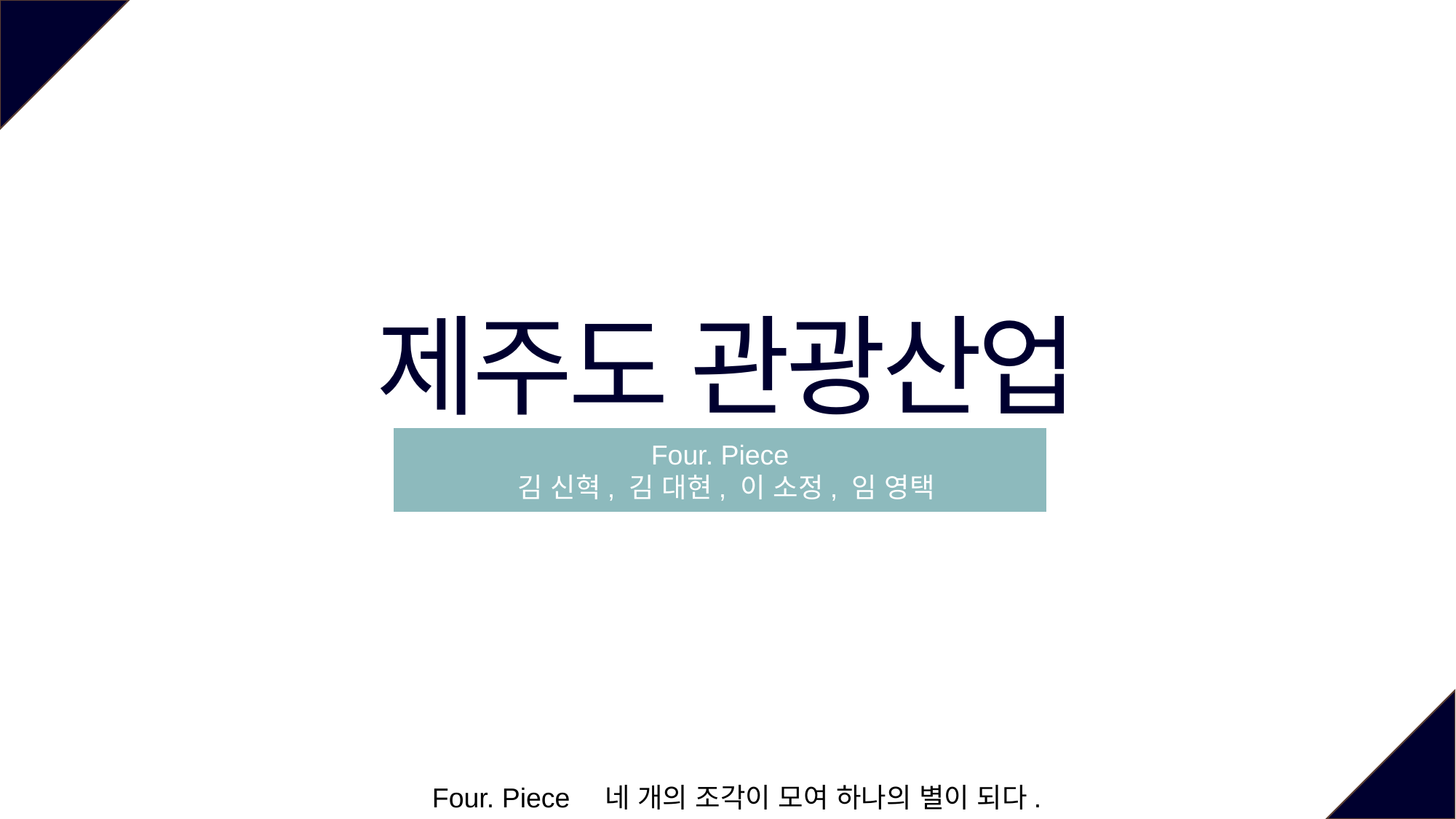

제주도 관광산업
Four. Piece
 김 신혁, 김 대현, 이 소정, 임 영택
Four. Piece
네 개의 조각이 모여 하나의 별이 되다.